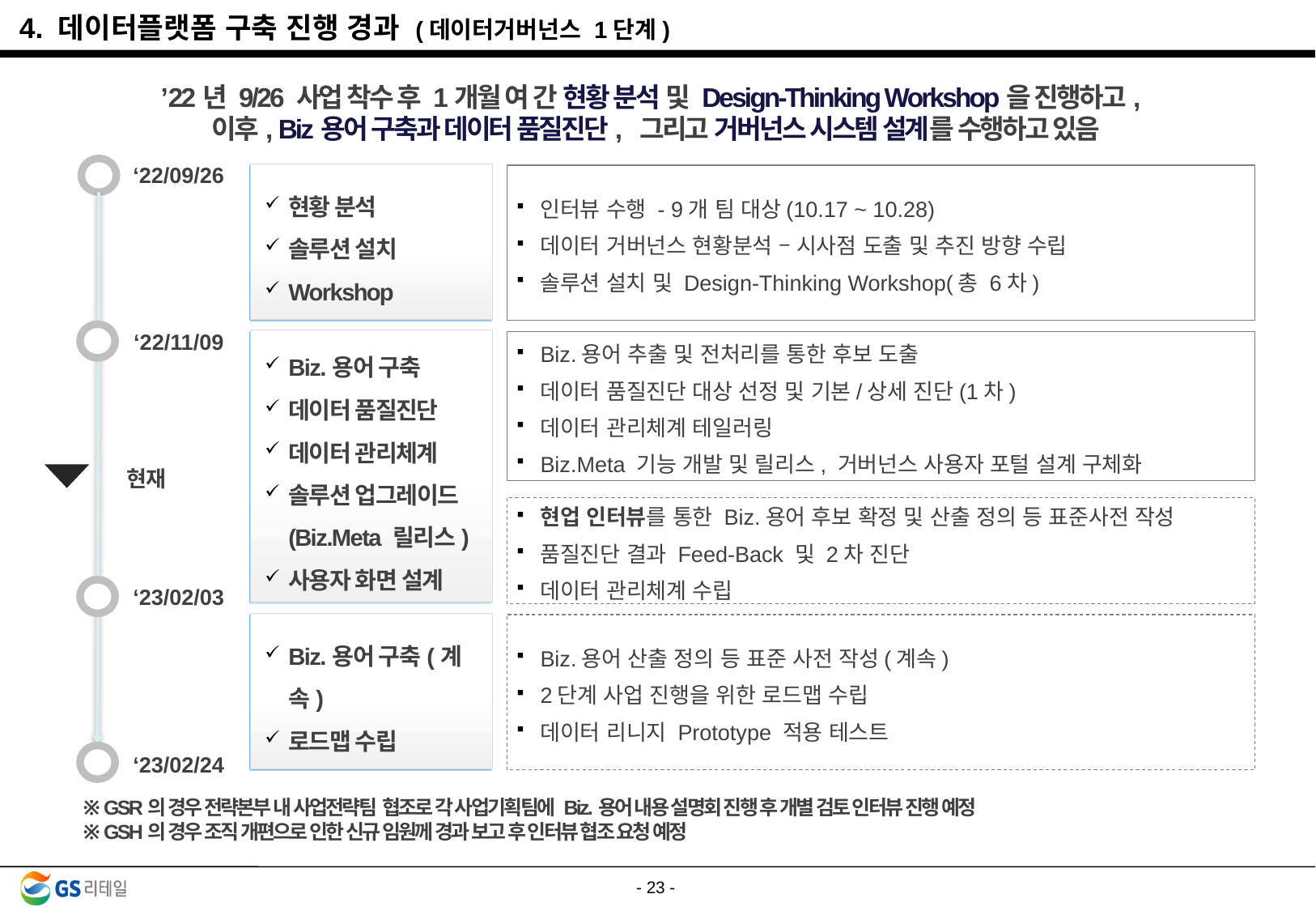

4. 데이터플랫폼 구축 진행 경과 (데이터거버넌스 1단계)
’22년 9/26 사업 착수 후 1개월 여 간 현황 분석 및 Design-Thinking Workshop을 진행하고,
이후, Biz용어 구축과 데이터 품질진단,  그리고 거버넌스 시스템 설계를 수행하고 있음
‘22/09/26

현황 분석
솔루션 설치
Workshop
인터뷰 수행 - 9개 팀 대상(10.17 ~ 10.28)
데이터 거버넌스 현황분석 – 시사점 도출 및 추진 방향 수립
솔루션 설치 및 Design-Thinking Workshop(총 6차)
‘22/11/09

Biz.용어 구축
데이터 품질진단
데이터 관리체계
솔루션 업그레이드
(Biz.Meta 릴리스)
사용자 화면 설계
Biz.용어 추출 및 전처리를 통한 후보 도출
데이터 품질진단 대상 선정 및 기본/상세 진단(1차)
데이터 관리체계 테일러링
Biz.Meta 기능 개발 및 릴리스, 거버넌스 사용자 포털 설계 구체화
현재

현업 인터뷰를 통한 Biz.용어 후보 확정 및 산출 정의 등 표준사전 작성
품질진단 결과 Feed-Back 및 2차 진단
데이터 관리체계 수립
‘23/02/03

Biz.용어 구축(계속)
로드맵 수립
Biz.용어 산출 정의 등 표준 사전 작성(계속)
2단계 사업 진행을 위한 로드맵 수립
데이터 리니지 Prototype 적용 테스트

‘23/02/24
※ GSR의 경우 전략본부 내 사업전략팀  협조로 각 사업기획팀에 Biz.용어 내용 설명회 진행 후 개별 검토 인터뷰 진행 예정
※ GSH의 경우 조직 개편으로 인한 신규 임원께 경과 보고 후 인터뷰 협조 요청 예정
- 23 -